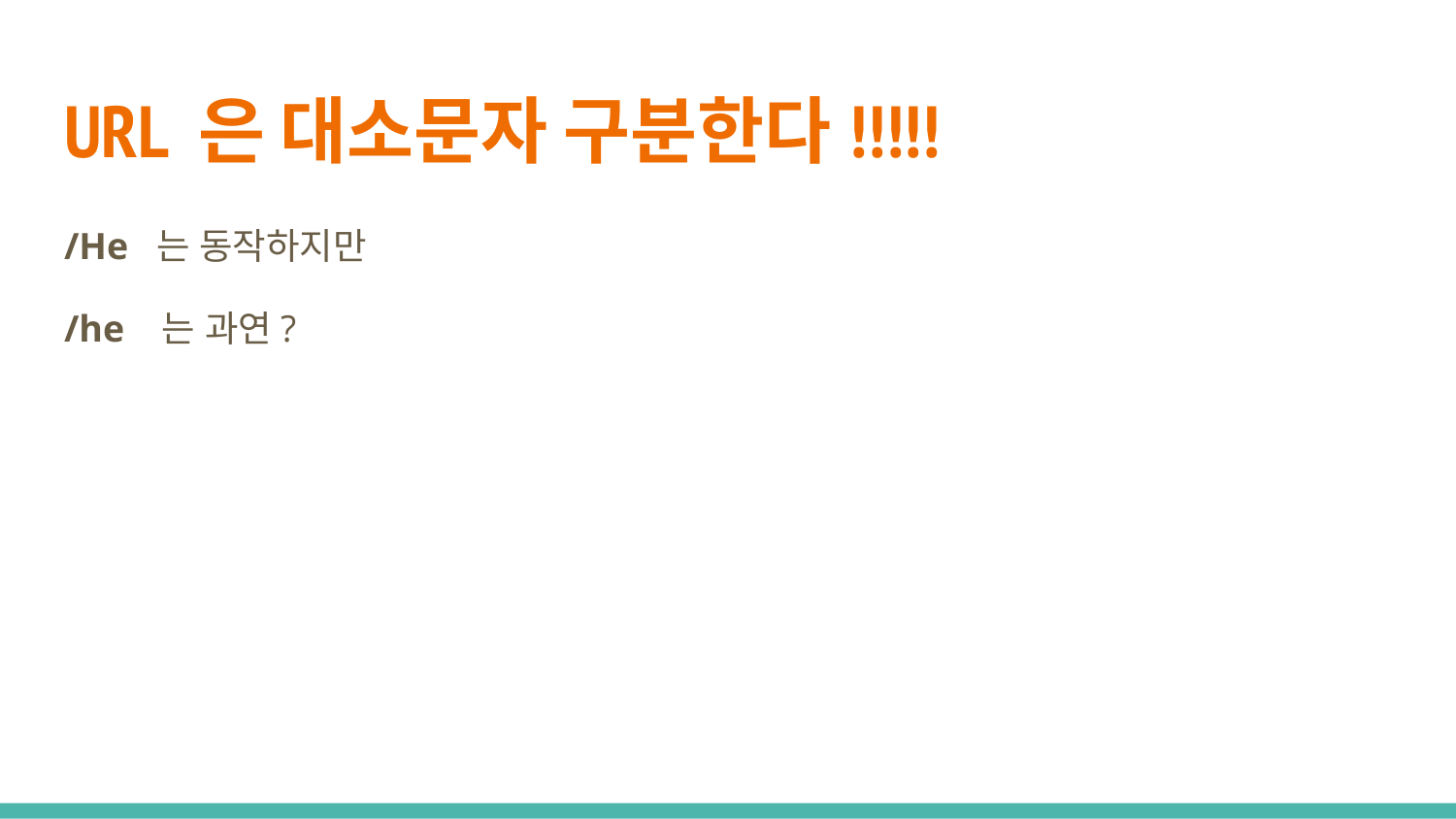

# URL 은 대소문자 구분한다!!!!!
/He  는 동작하지만
/he   는 과연?